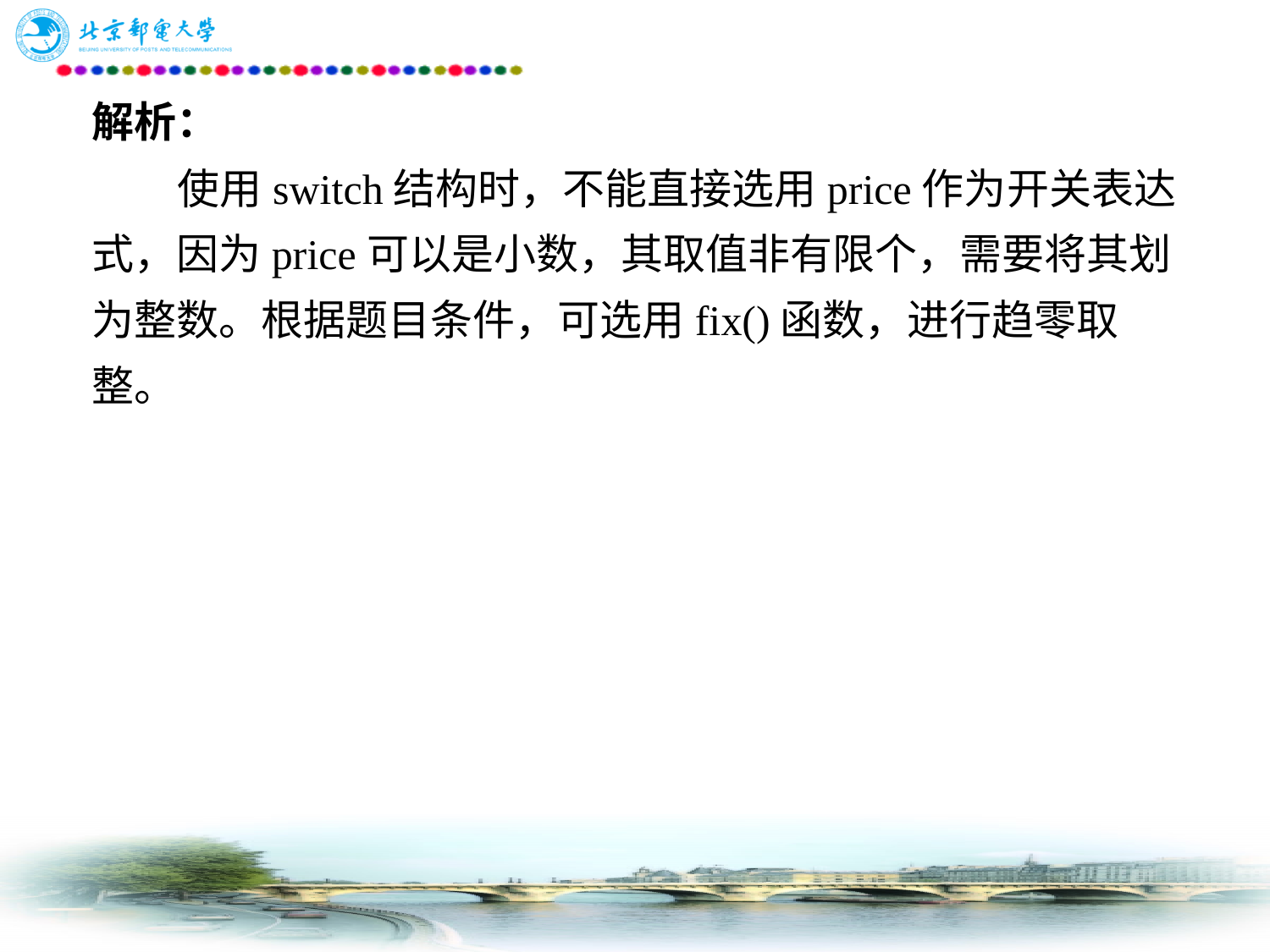

# 解析： 使用switch结构时，不能直接选用price作为开关表达式，因为price可以是小数，其取值非有限个，需要将其划为整数。根据题目条件，可选用fix()函数，进行趋零取整。